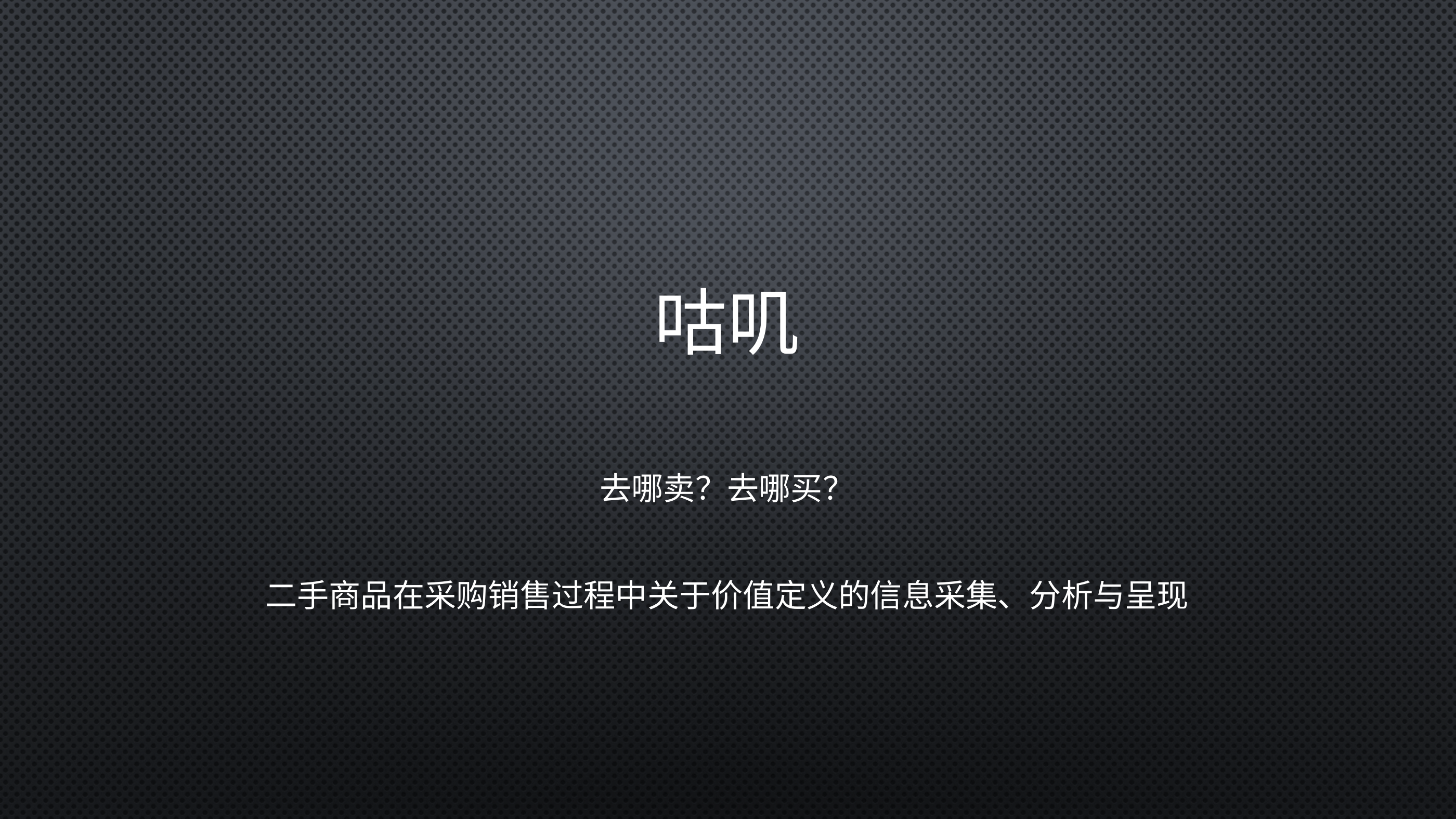

# 咕叽
去哪卖？去哪买？

二手商品在采购销售过程中关于价值定义的信息采集、分析与呈现